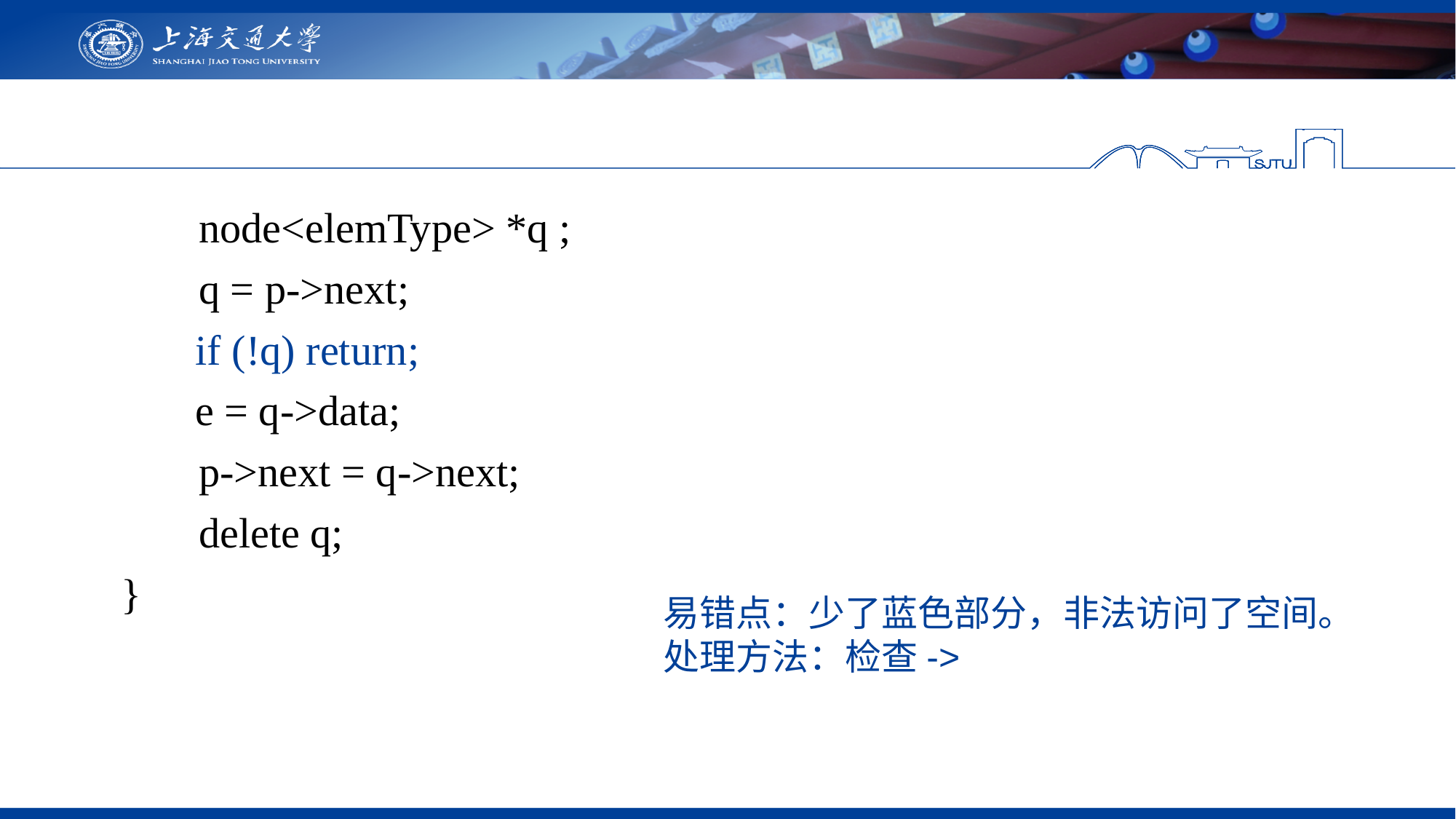

node<elemType> *q ;
	q = p->next;
       if (!q) return;
       e = q->data;
	p->next = q->next;
	delete q;
}
易错点：少了蓝色部分，非法访问了空间。
处理方法：检查->